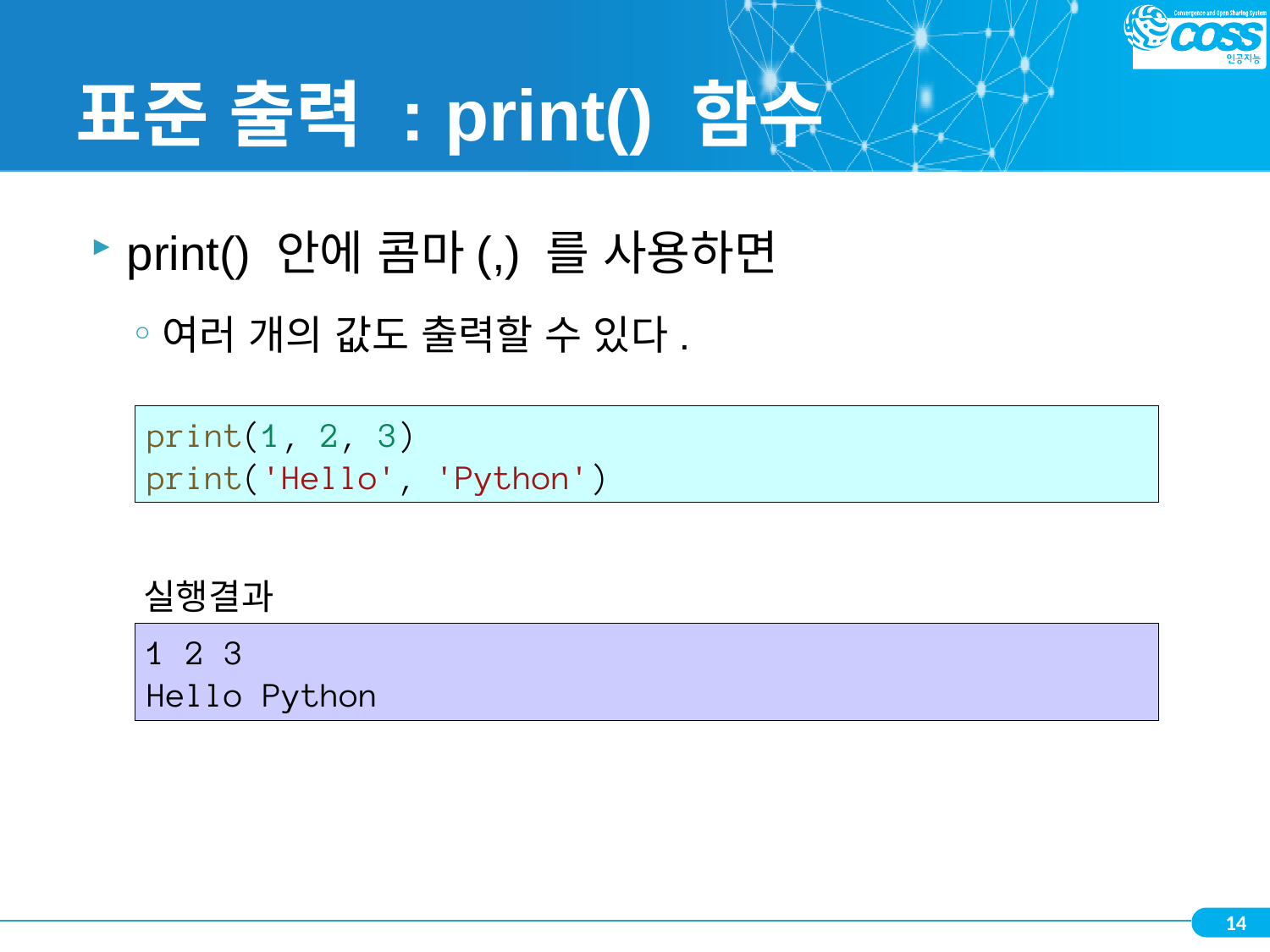

# 표준 출력 : print() 함수
print() 안에 콤마(,) 를 사용하면
여러 개의 값도 출력할 수 있다.

print(1, 2, 3)
print('Hello', 'Python')
실행결과
1 2 3
Hello Python